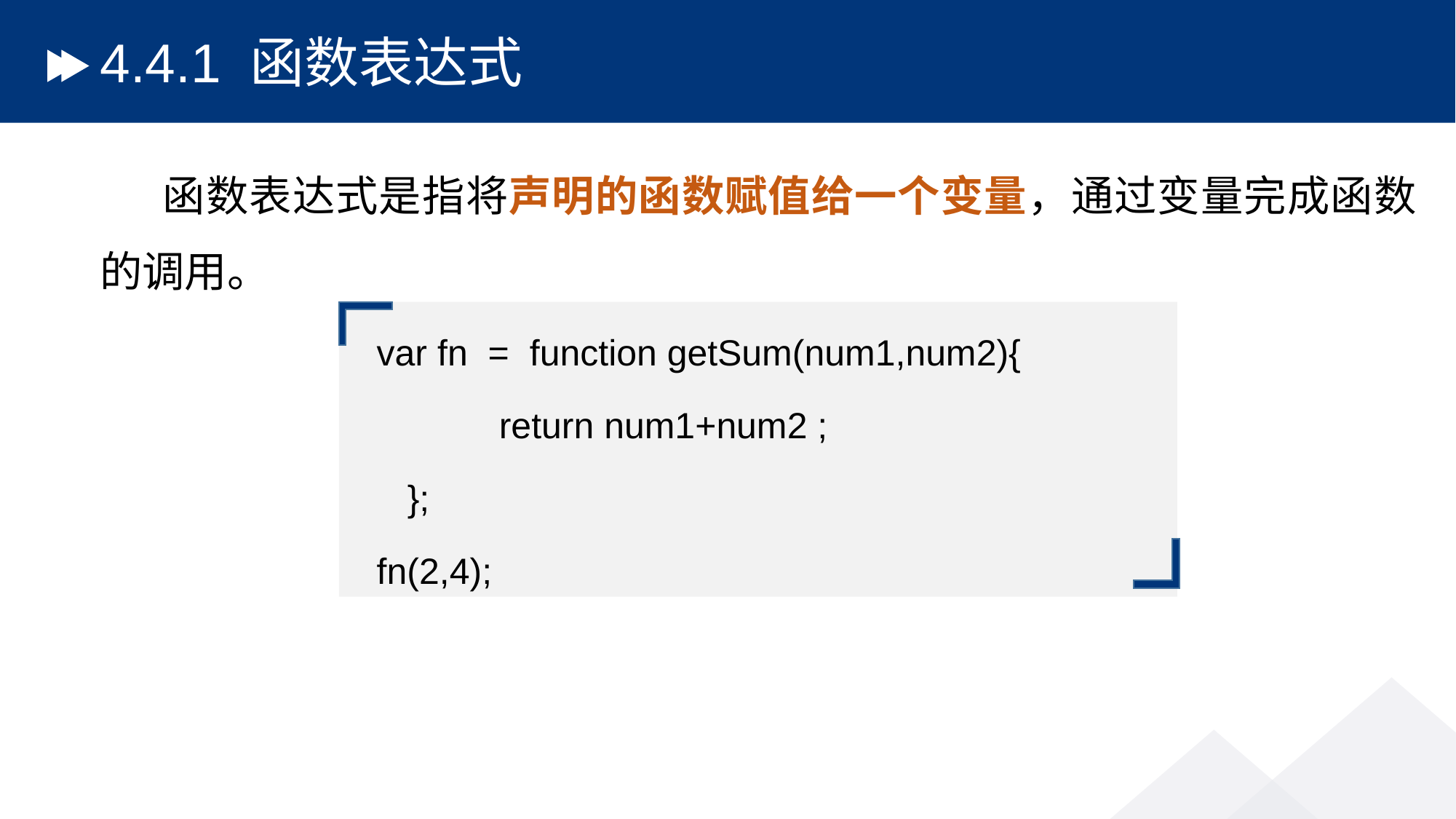

# 4.4.1 函数表达式
     函数表达式是指将声明的函数赋值给一个变量，通过变量完成函数的调用。

var fn  =  function getSum(num1,num2){
            return num1+num2 ;
   };
fn(2,4);